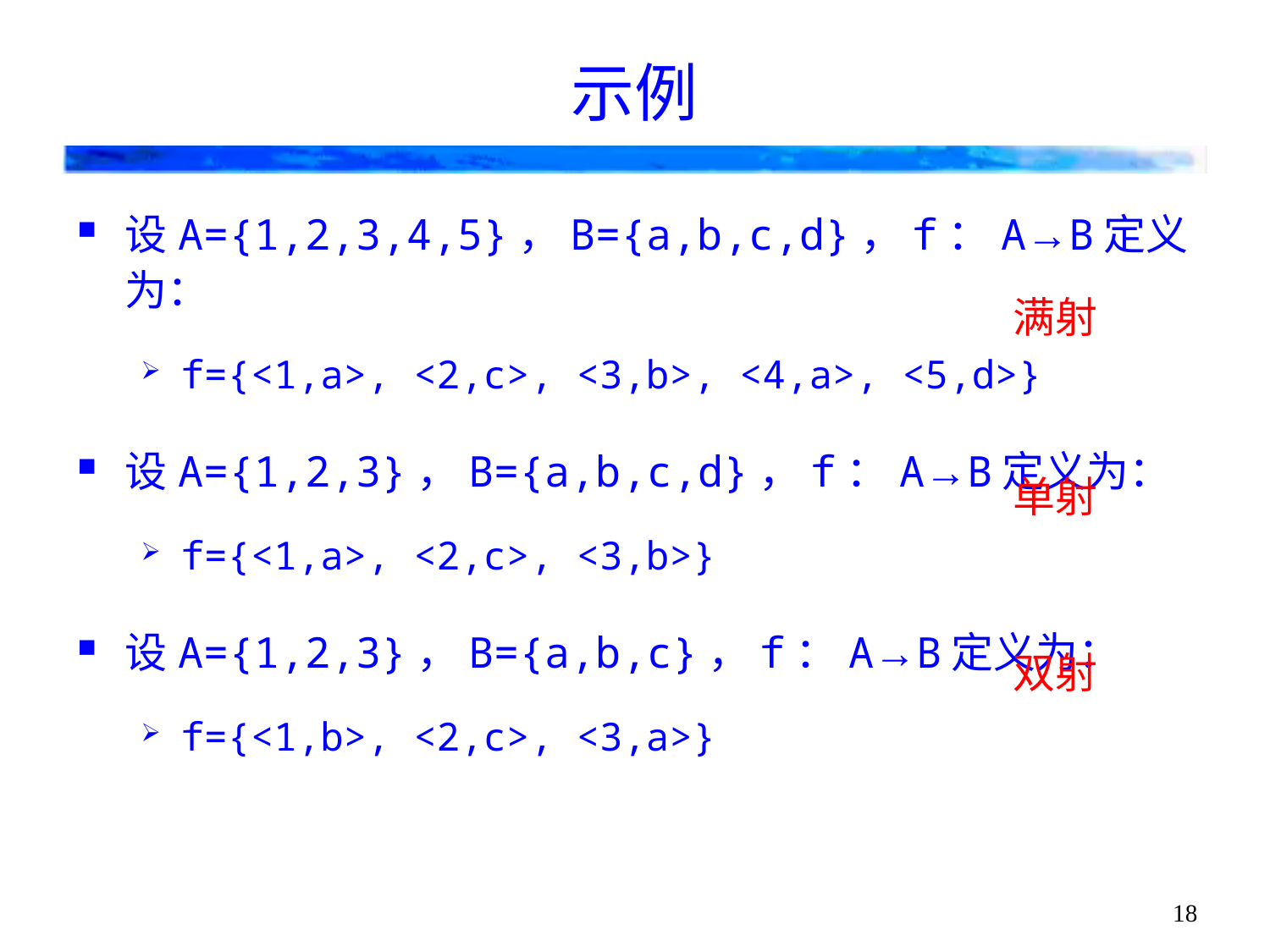

# 示例
设A={1,2,3,4,5}，B={a,b,c,d}，f：A→B定义为：
f={<1,a>, <2,c>, <3,b>, <4,a>, <5,d>}
设A={1,2,3}，B={a,b,c,d}，f：A→B定义为：
f={<1,a>, <2,c>, <3,b>}
设A={1,2,3}，B={a,b,c}，f：A→B定义为：
f={<1,b>, <2,c>, <3,a>}

满射
单射
双射
18